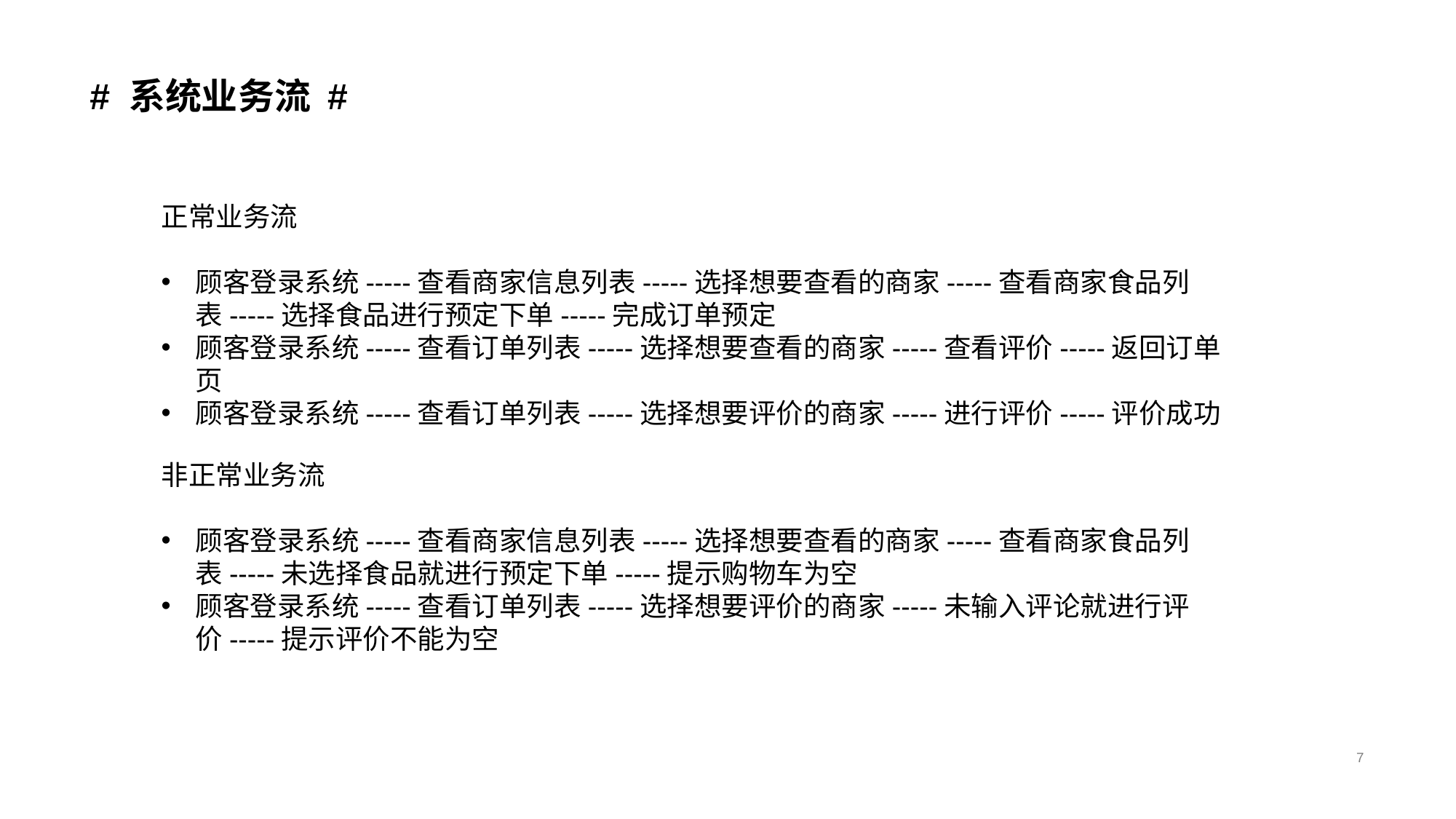

# # 系统业务流 #
正常业务流

顾客登录系统-----查看商家信息列表-----选择想要查看的商家-----查看商家食品列表-----选择食品进行预定下单-----完成订单预定
顾客登录系统-----查看订单列表-----选择想要查看的商家-----查看评价-----返回订单页
顾客登录系统-----查看订单列表-----选择想要评价的商家-----进行评价-----评价成功
非正常业务流

顾客登录系统-----查看商家信息列表-----选择想要查看的商家-----查看商家食品列表-----未选择食品就进行预定下单-----提示购物车为空
顾客登录系统-----查看订单列表-----选择想要评价的商家-----未输入评论就进行评价-----提示评价不能为空
7